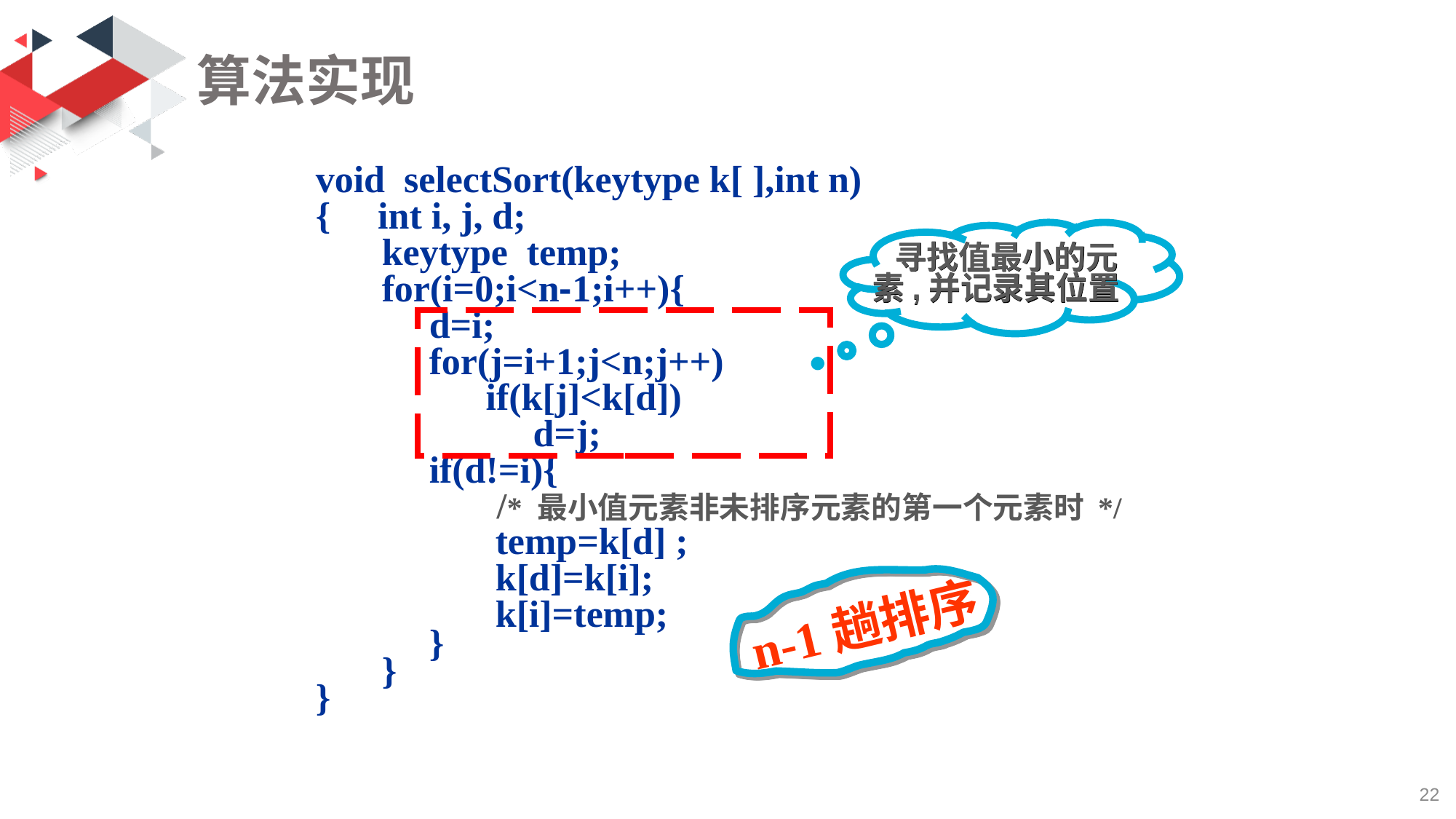

# 算法实现
  void  selectSort(keytype k[ ],int n)
  {     int i, j, d;
         keytype  temp;
         for(i=0;i<n-1;i++){
              d=i;
              for(j=i+1;j<n;j++)
                    if(k[j]<k[d])
                         d=j;
              if(d!=i){
                      /* 最小值元素非未排序元素的第一个元素时 */
                     temp=k[d] ;
                     k[d]=k[i];
                     k[i]=temp;
              }
         }
  }

  寻找值最小的元
素,并记录其位置

n-1趟排序
22